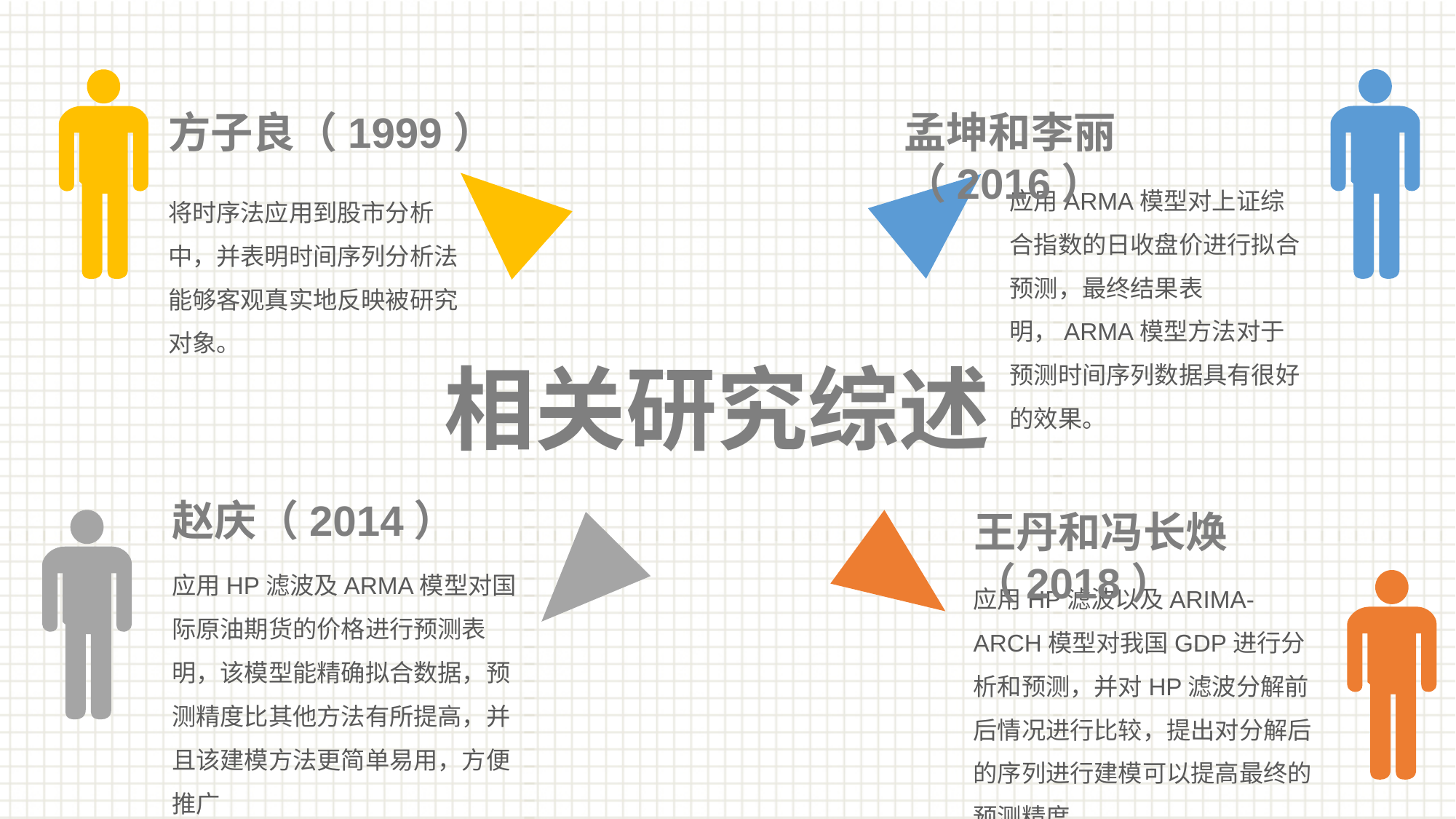

方子良（1999）
孟坤和李丽（2016）

应用ARMA模型对上证综合指数的日收盘价进行拟合预测，最终结果表明，ARMA模型方法对于预测时间序列数据具有很好的效果。
将时序法应用到股市分析中，并表明时间序列分析法能够客观真实地反映被研究对象。
相关研究综述
赵庆（2014）
王丹和冯长焕（2018）

应用HP滤波及ARMA模型对国际原油期货的价格进行预测表明，该模型能精确拟合数据，预测精度比其他方法有所提高，并且该建模方法更简单易用，方便推广
应用HP滤波以及ARIMA-ARCH模型对我国GDP进行分析和预测，并对HP滤波分解前后情况进行比较，提出对分解后的序列进行建模可以提高最终的预测精度。